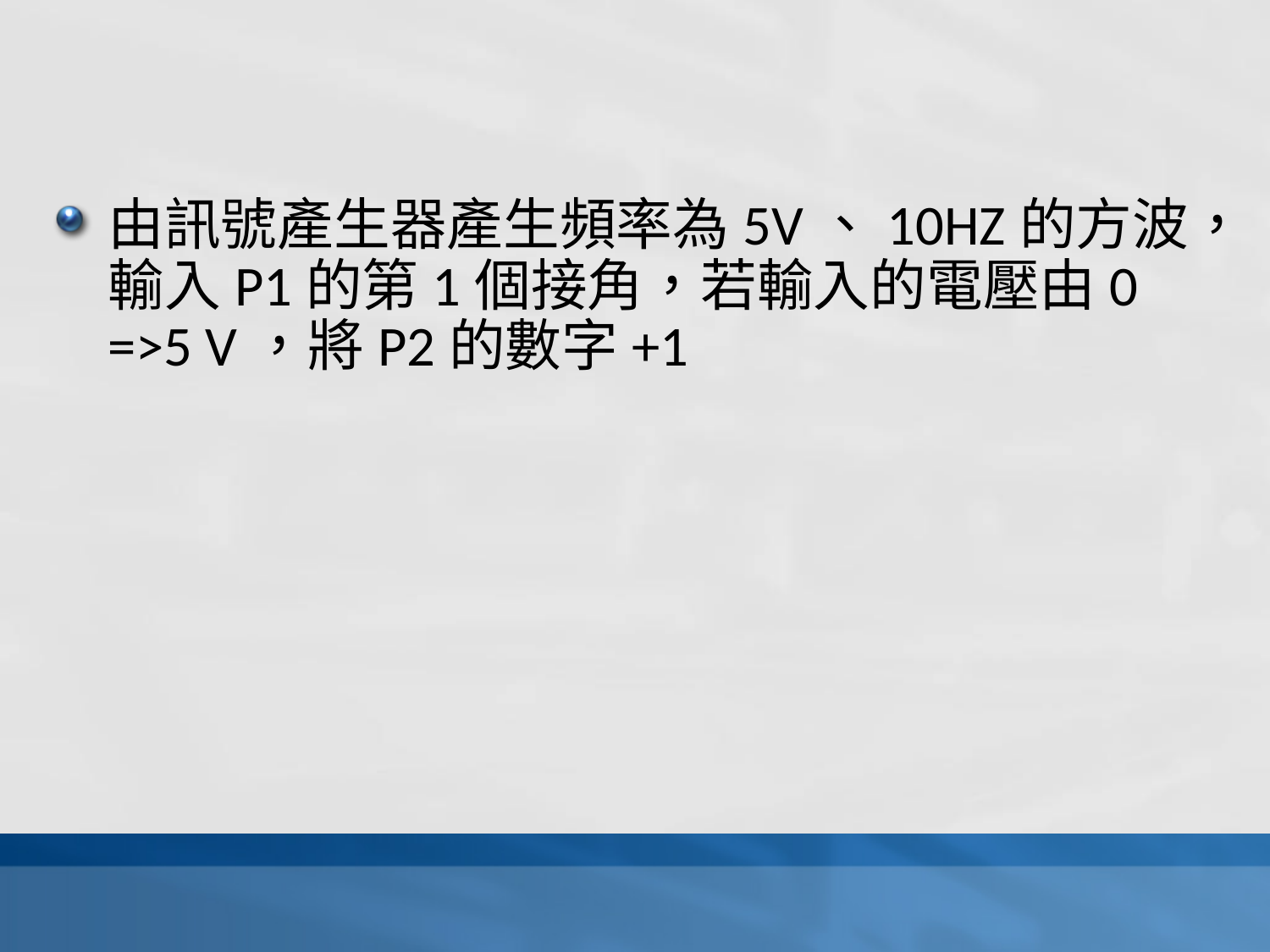

#
由訊號產生器產生頻率為5V、10HZ的方波，輸入P1的第1個接角，若輸入的電壓由0 =>5 V，將P2的數字+1